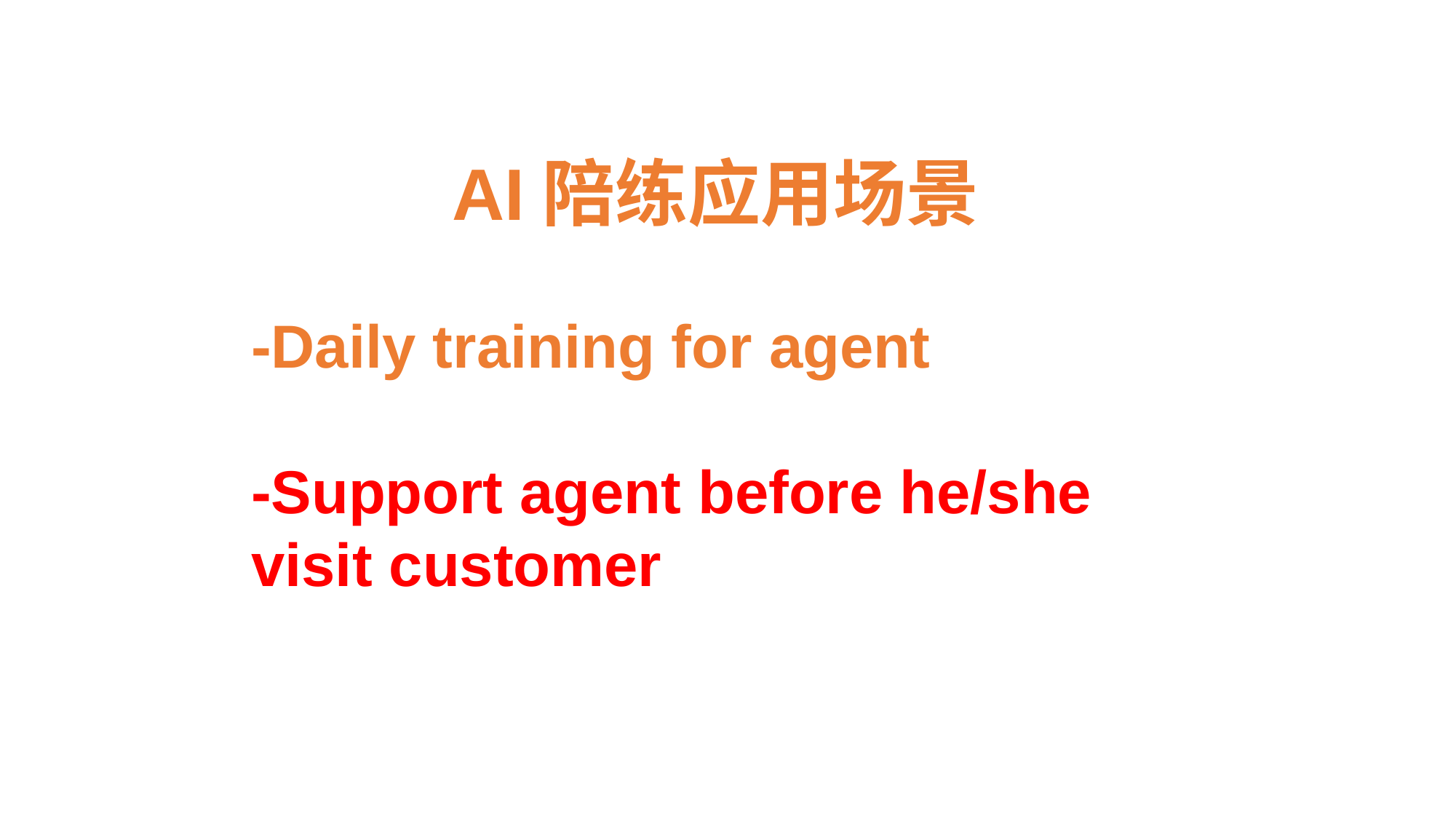

AI陪练应用场景

-Daily training for agent

-Support agent before he/she visit customer